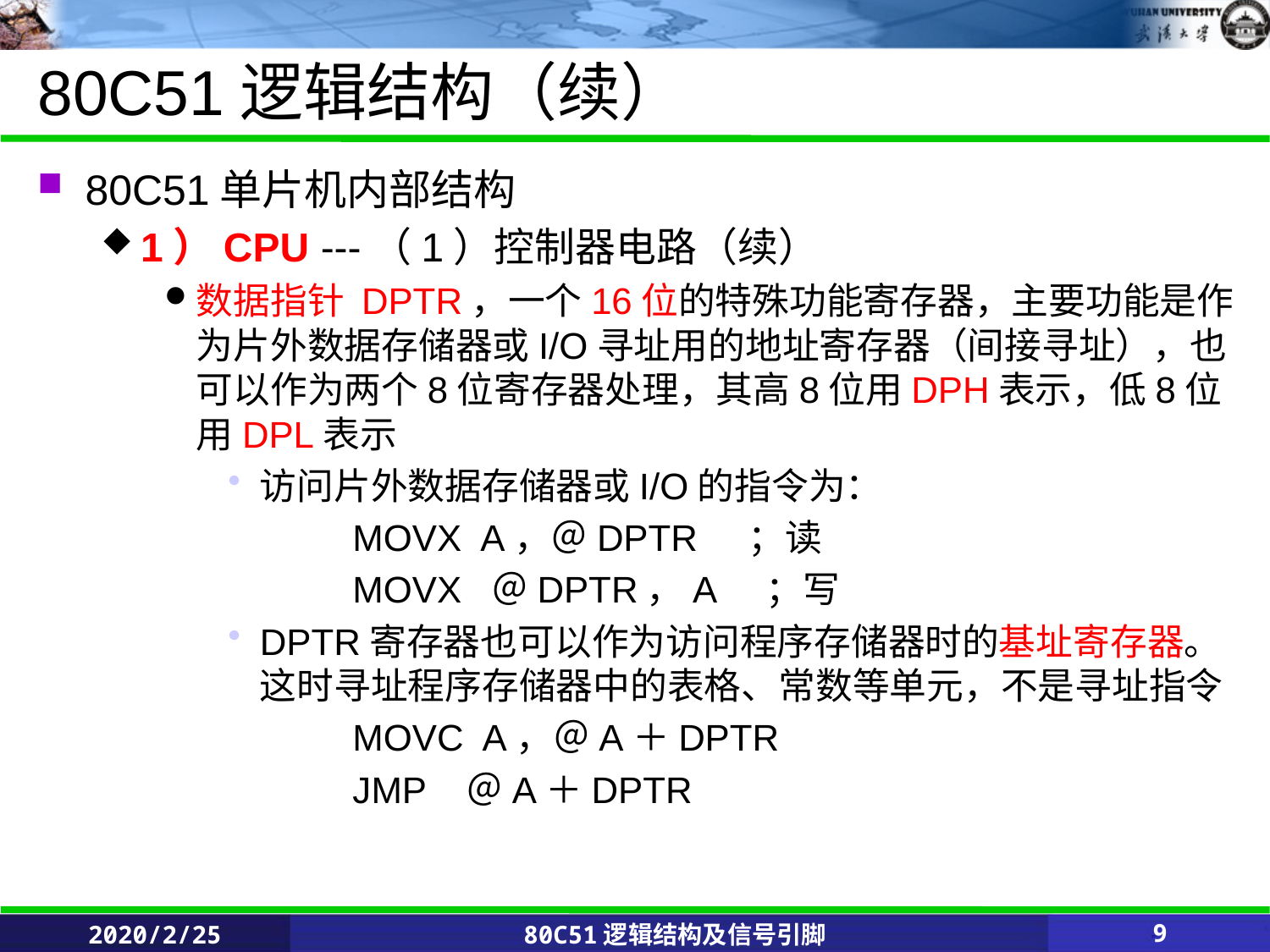

# 80C51逻辑结构（续）
80C51单片机内部结构
1）CPU ---（1）控制器电路（续）
数据指针 DPTR，一个16位的特殊功能寄存器，主要功能是作为片外数据存储器或I/O寻址用的地址寄存器（间接寻址），也可以作为两个8位寄存器处理，其高8位用DPH表示，低8位用DPL表示
访问片外数据存储器或I/O的指令为：
            MOVX  A，＠DPTR    ；读
            MOVX  ＠DPTR，A    ；写
DPTR寄存器也可以作为访问程序存储器时的基址寄存器。这时寻址程序存储器中的表格、常数等单元，不是寻址指令
            MOVC  A，＠A＋DPTR
            JMP   ＠A＋DPTR
2020/2/25
80C51逻辑结构及信号引脚
9